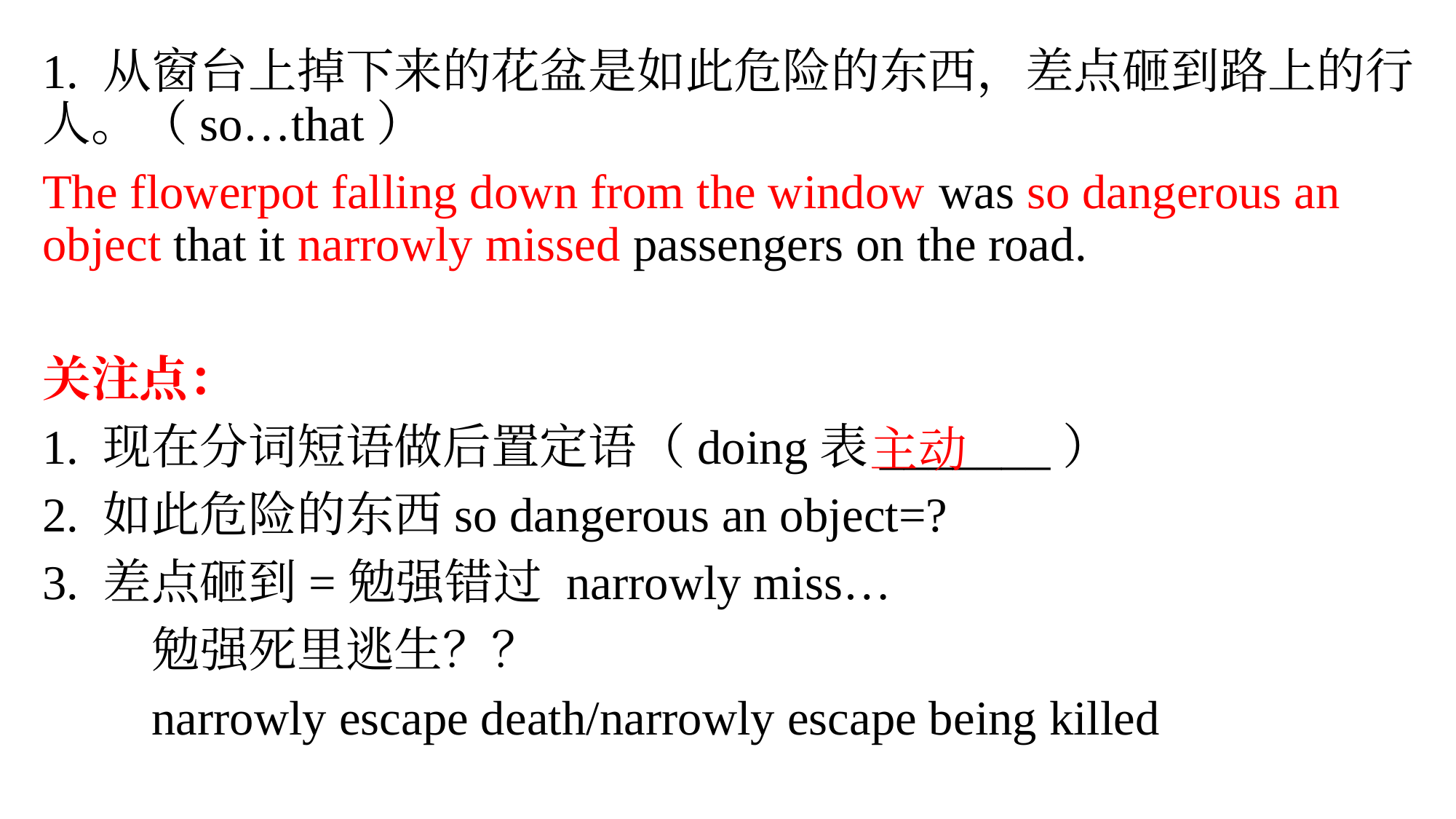

1. 从窗台上掉下来的花盆是如此危险的东西，差点砸到路上的行人。（so…that）
The flowerpot falling down from the window was so dangerous an object that it narrowly missed passengers on the road.

关注点：
1. 现在分词短语做后置定语（doing表_______）
2. 如此危险的东西so dangerous an object=?
3. 差点砸到=勉强错过 narrowly miss…
    	勉强死里逃生？？
	narrowly escape death/narrowly escape being killed

主动